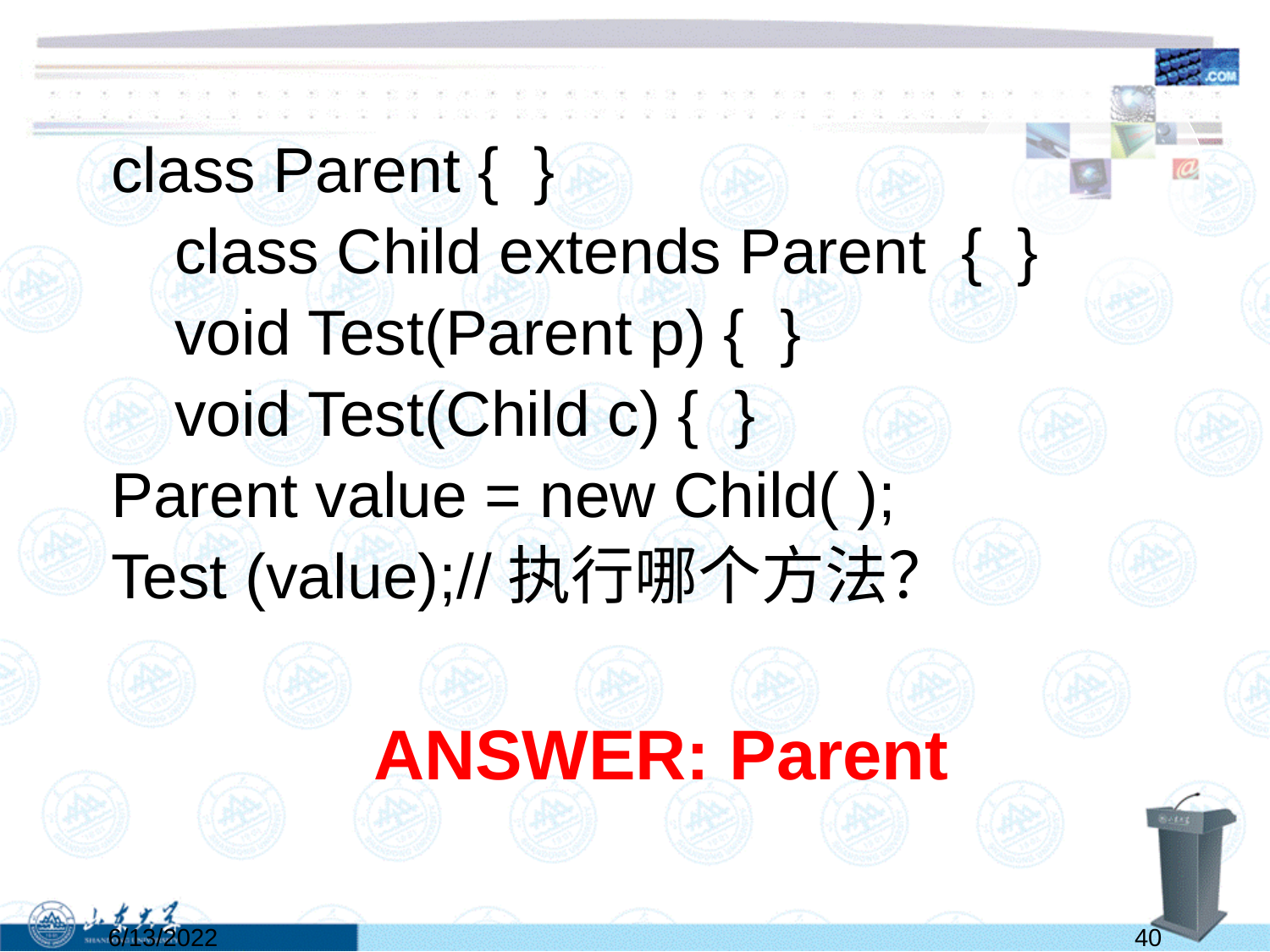

class Parent {  }
	class Child extends Parent  {  }
	void Test(Parent p) {  }
	void Test(Child c) {  }
Parent value = new Child( );
Test (value);//执行哪个方法？
ANSWER: Parent

6/13/2022
40